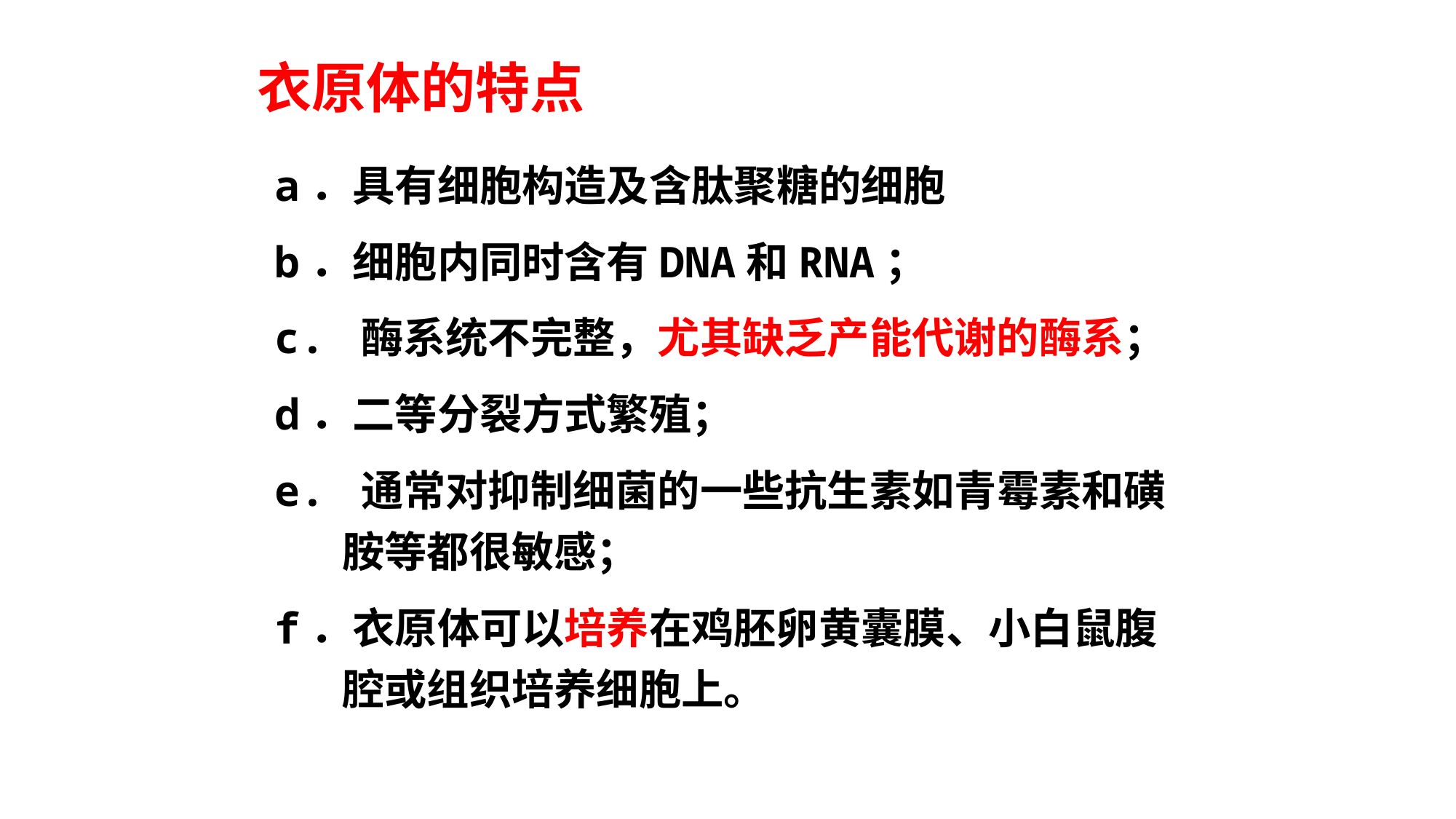

衣原体的特点
a．具有细胞构造及含肽聚糖的细胞
b．细胞内同时含有DNA和RNA；
c. 酶系统不完整，尤其缺乏产能代谢的酶系；
d．二等分裂方式繁殖；
e. 通常对抑制细菌的一些抗生素如青霉素和磺胺等都很敏感；
f．衣原体可以培养在鸡胚卵黄囊膜、小白鼠腹腔或组织培养细胞上。